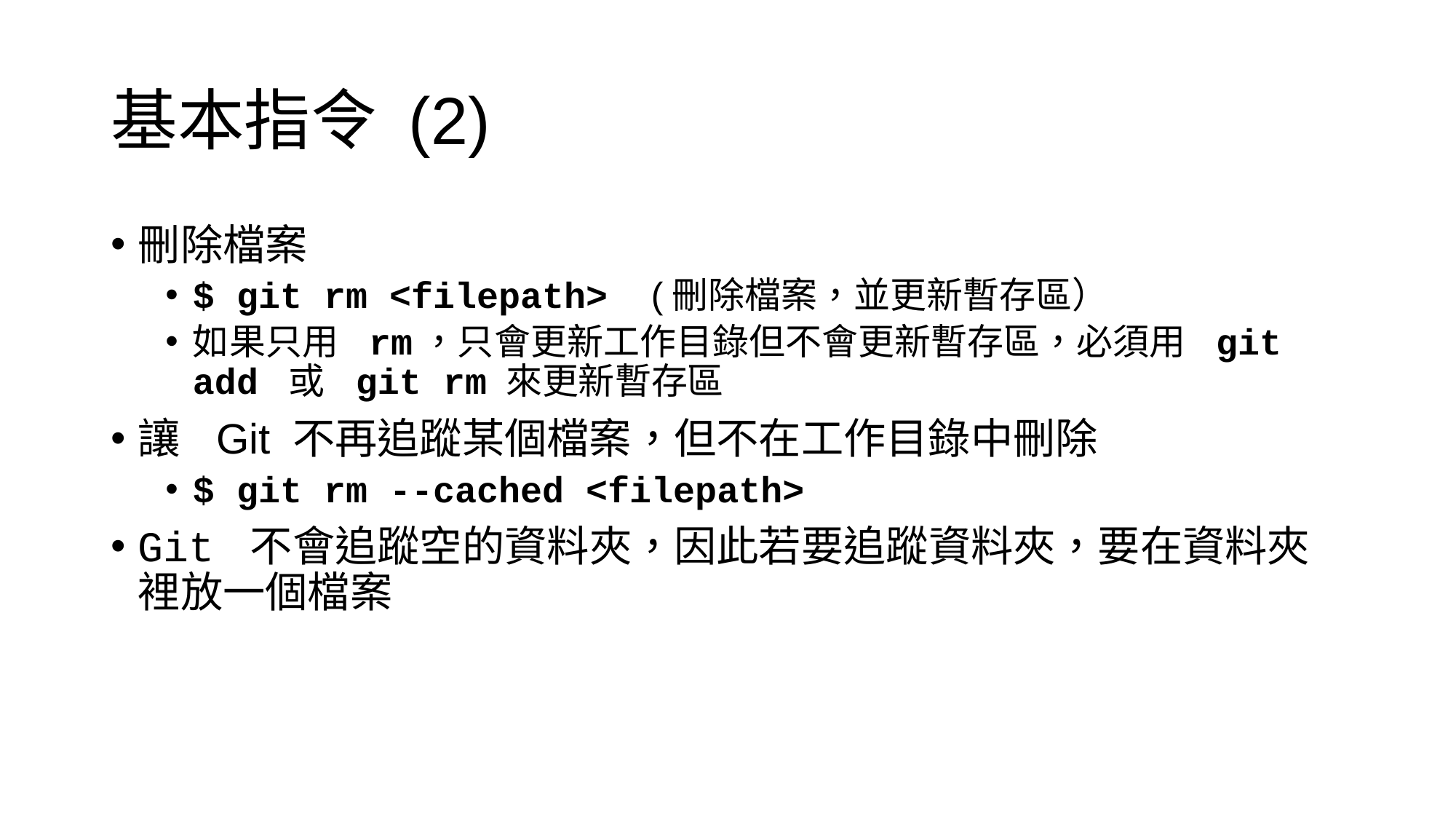

# 基本指令 (2)
刪除檔案
$ git rm <filepath>  (刪除檔案，並更新暫存區）
如果只用 rm，只會更新工作目錄但不會更新暫存區，必須用 git add 或 git rm 來更新暫存區
讓 Git 不再追蹤某個檔案，但不在工作目錄中刪除
$ git rm --cached <filepath>
Git 不會追蹤空的資料夾，因此若要追蹤資料夾，要在資料夾裡放一個檔案